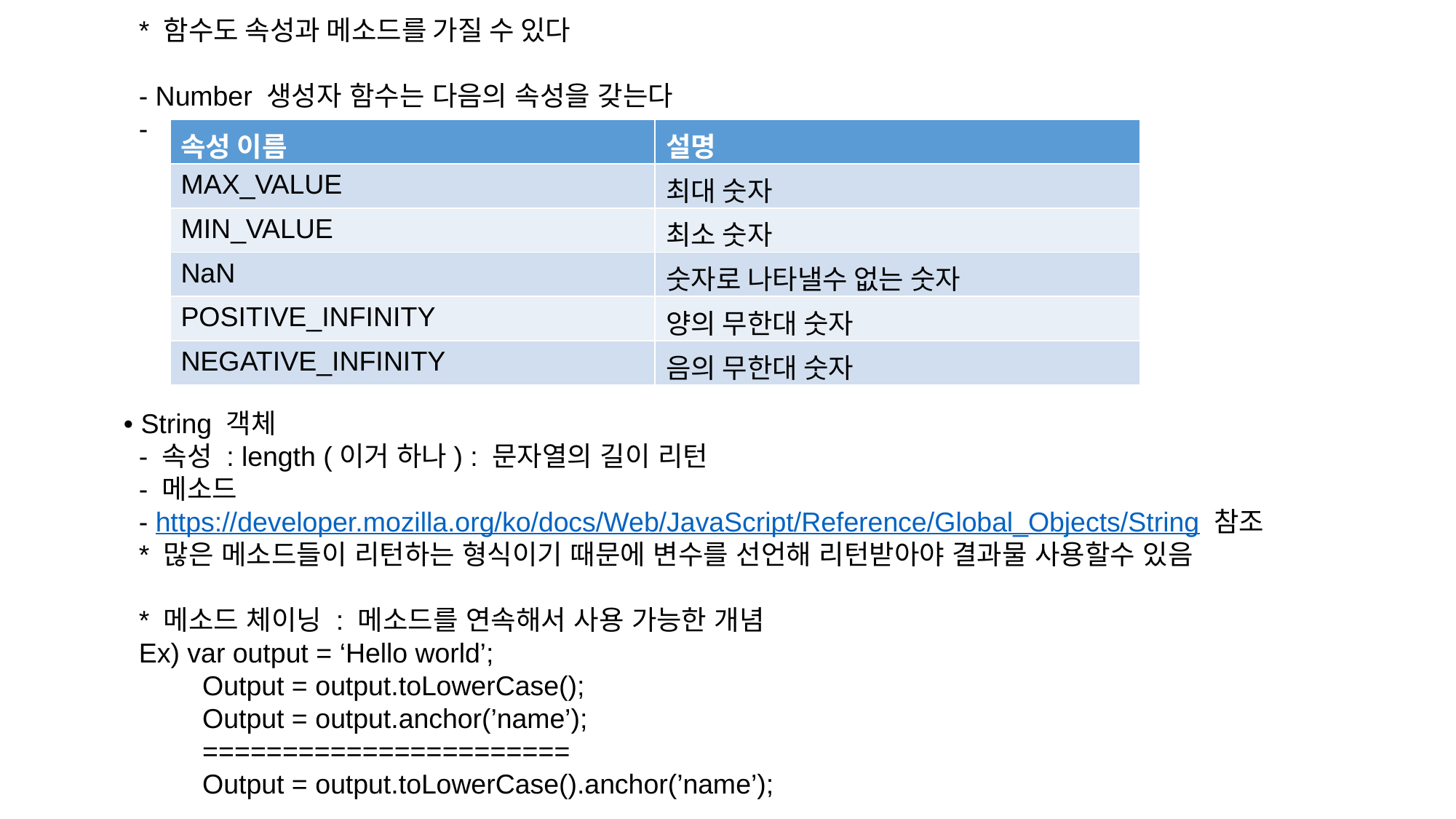

* 함수도 속성과 메소드를 가질 수 있다

    - Number 생성자 함수는 다음의 속성을 갖는다
    -

  • String 객체
    - 속성 : length (이거 하나) : 문자열의 길이 리턴
    - 메소드
    - https://developer.mozilla.org/ko/docs/Web/JavaScript/Reference/Global_Objects/String 참조
    * 많은 메소드들이 리턴하는 형식이기 때문에 변수를 선언해 리턴받아야 결과물 사용할수 있음

    * 메소드 체이닝 : 메소드를 연속해서 사용 가능한 개념
    Ex) var output = ‘Hello world’;
	  Output = output.toLowerCase();
	  Output = output.anchor(’name’);
	  =======================
	  Output = output.toLowerCase().anchor(’name’);

| 속성 이름 | 설명 |
| --- | --- |
| MAX\_VALUE | 최대 숫자 |
| MIN\_VALUE | 최소 숫자 |
| NaN | 숫자로 나타낼수 없는 숫자 |
| POSITIVE\_INFINITY | 양의 무한대 숫자 |
| NEGATIVE\_INFINITY | 음의 무한대 숫자 |